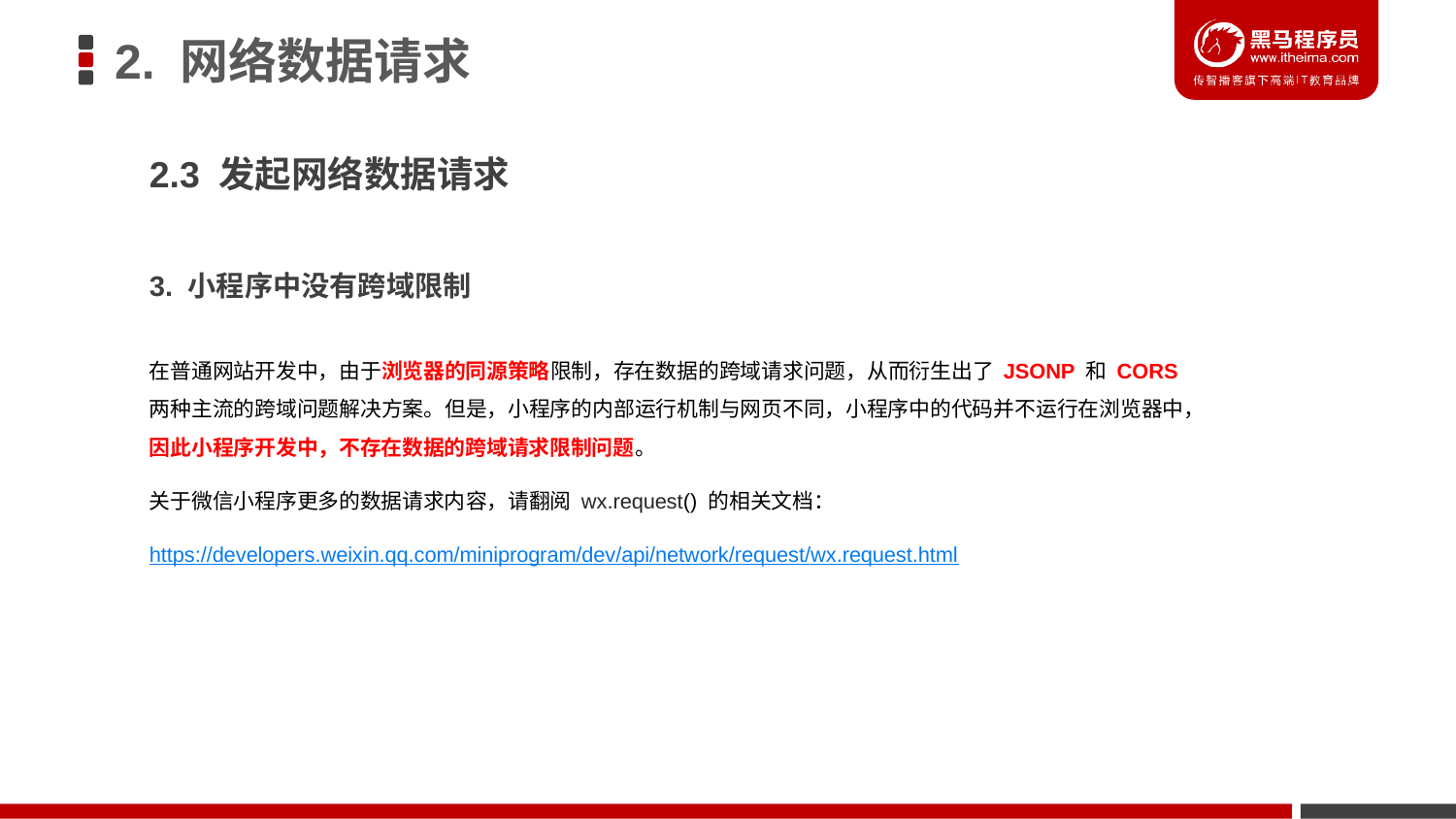

# 2. 网络数据请求
2.3 发起网络数据请求
3. 小程序中没有跨域限制
在普通网站开发中，由于浏览器的同源策略限制，存在数据的跨域请求问题，从而衍生出了 JSONP 和 CORS 两种主流的跨域问题解决方案。但是，小程序的内部运行机制与网页不同，小程序中的代码并不运行在浏览器中，因此小程序开发中，不存在数据的跨域请求限制问题。
关于微信小程序更多的数据请求内容，请翻阅 wx.request() 的相关文档：
https://developers.weixin.qq.com/miniprogram/dev/api/network/request/wx.request.html